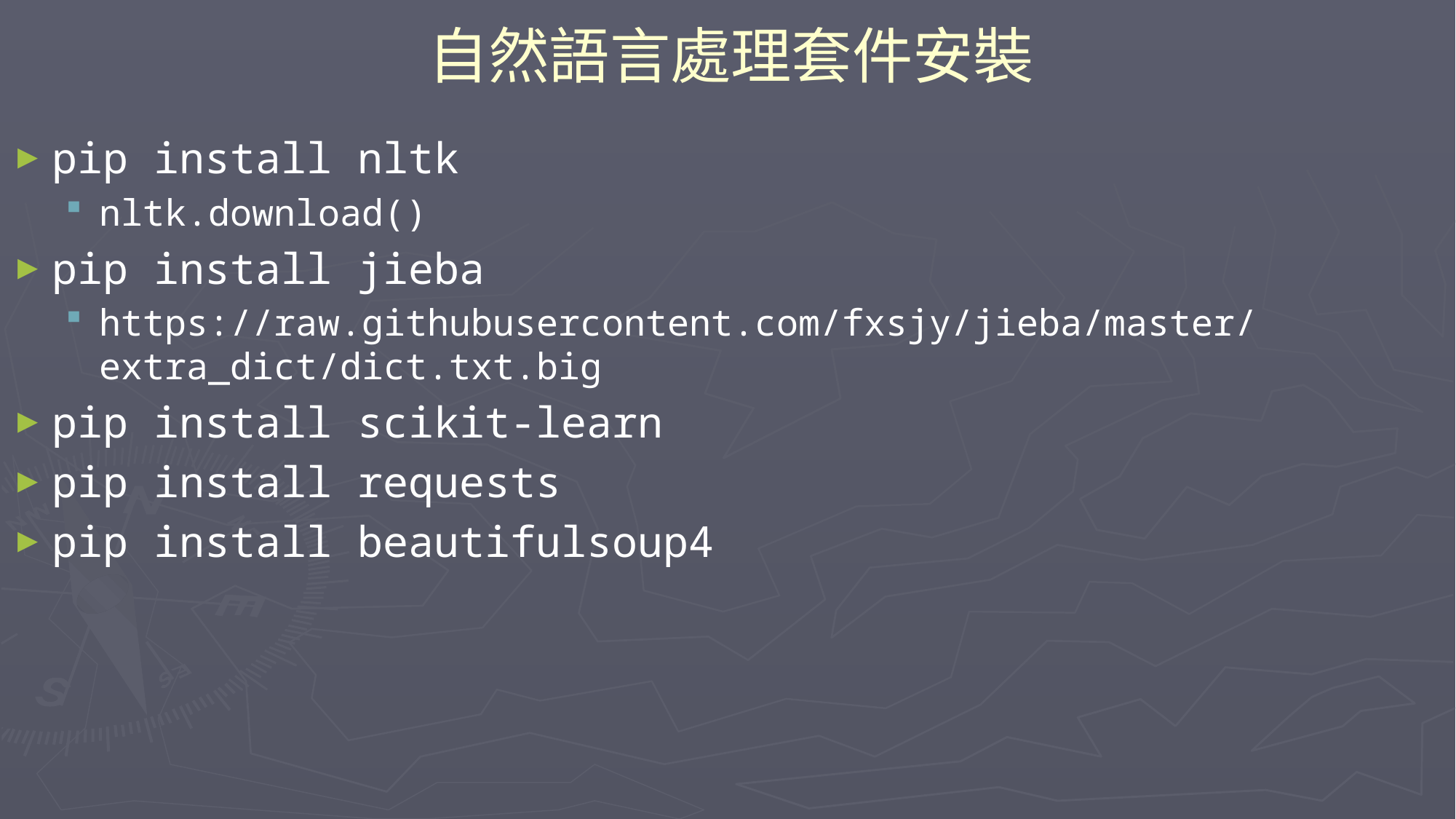

# 自然語言處理套件安裝
pip install nltk
nltk.download()
pip install jieba
https://raw.githubusercontent.com/fxsjy/jieba/master/extra_dict/dict.txt.big
pip install scikit-learn
pip install requests
pip install beautifulsoup4